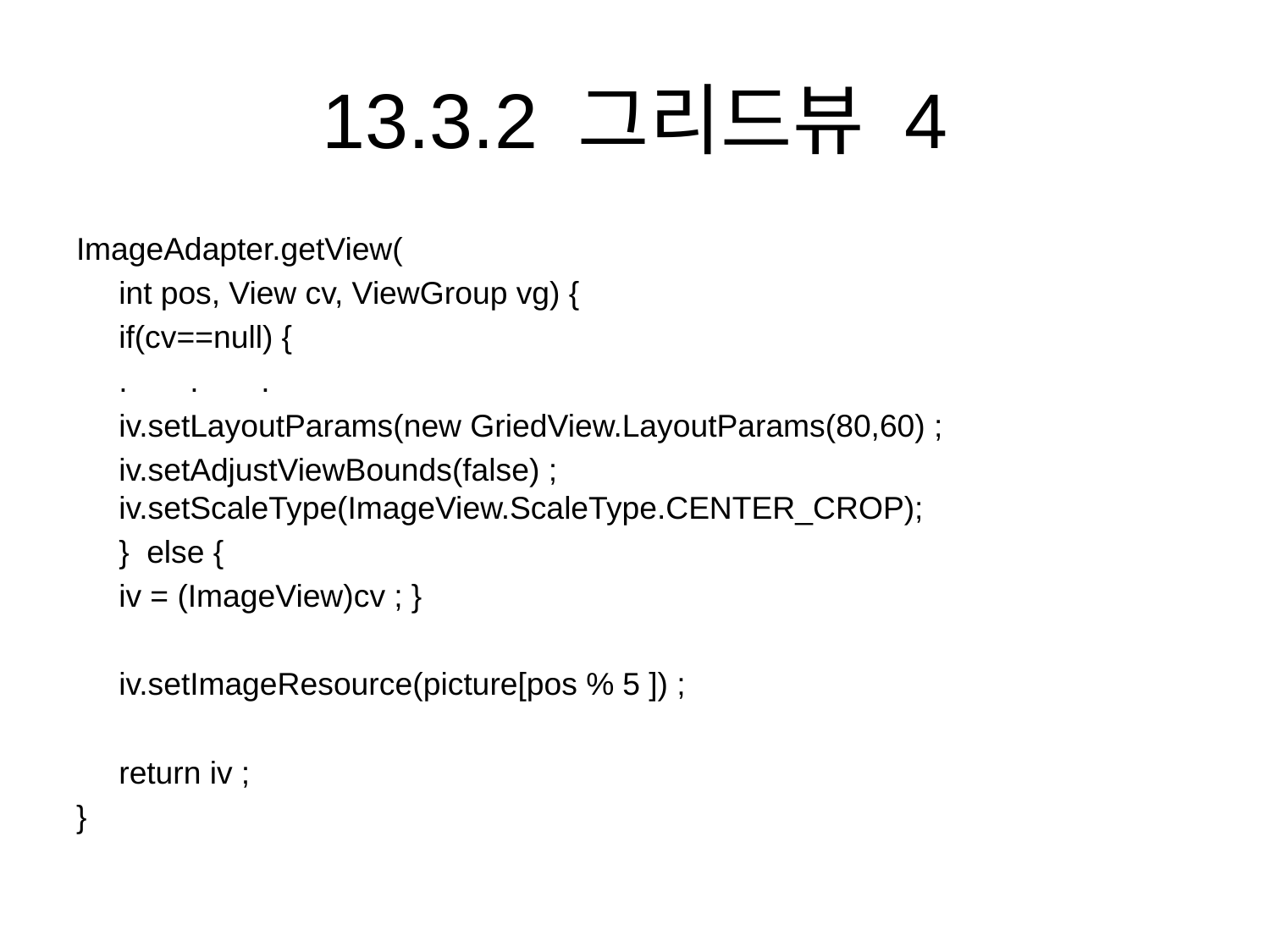

# 13.3.2 그리드뷰 4
ImageAdapter.getView(
	int pos, View cv, ViewGroup vg) {
	if(cv==null) {
		.	.	.
		iv.setLayoutParams(new GriedView.LayoutParams(80,60) ;
		iv.setAdjustViewBounds(false) ;	iv.setScaleType(ImageView.ScaleType.CENTER_CROP);
	}  else {
		iv = (ImageView)cv ; }

	iv.setImageResource(picture[pos % 5 ]) ;

	return iv ;
}